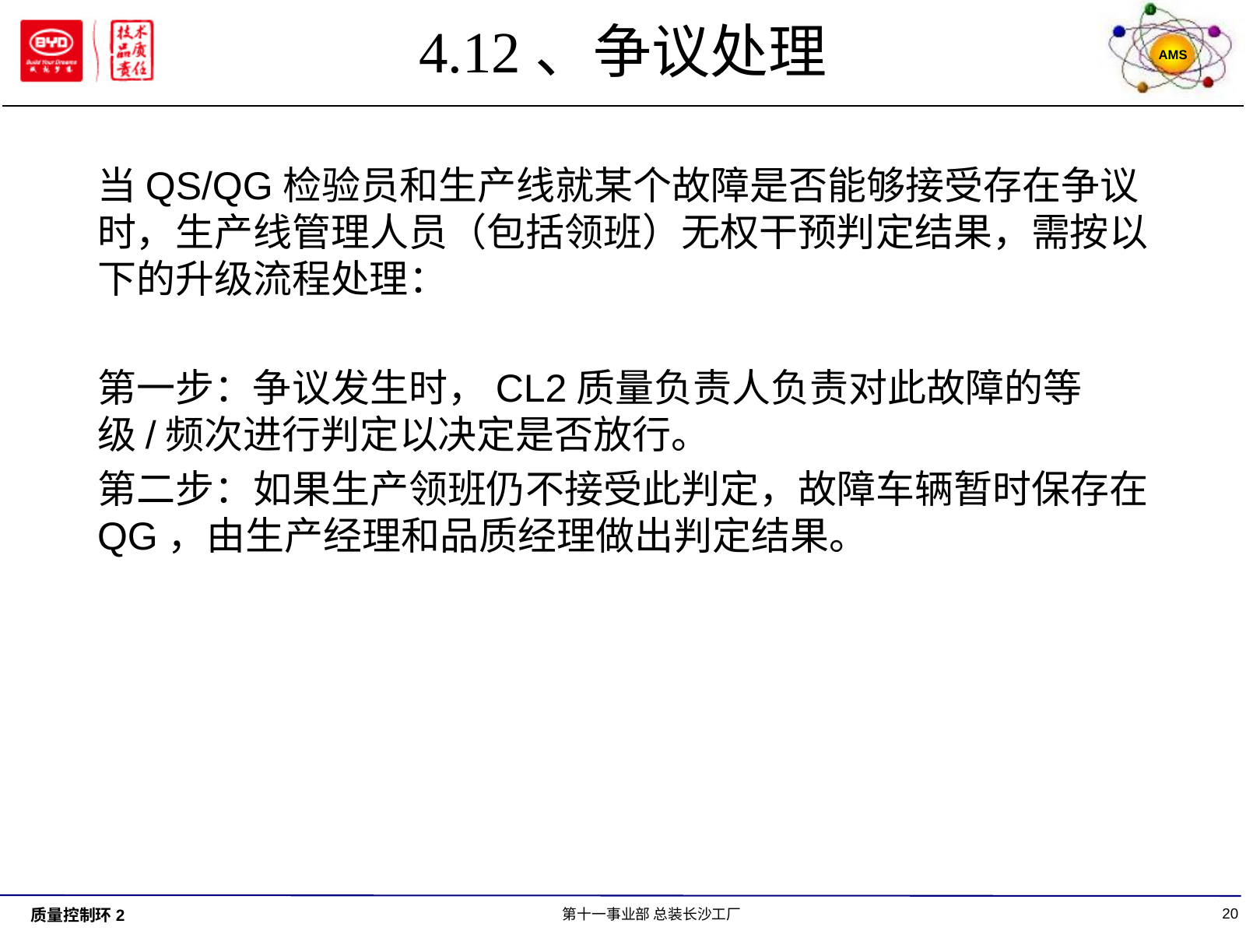

# 4.12、争议处理
当QS/QG检验员和生产线就某个故障是否能够接受存在争议时，生产线管理人员（包括领班）无权干预判定结果，需按以下的升级流程处理：

第一步：争议发生时，CL2质量负责人负责对此故障的等级/频次进行判定以决定是否放行。
第二步：如果生产领班仍不接受此判定，故障车辆暂时保存在QG，由生产经理和品质经理做出判定结果。